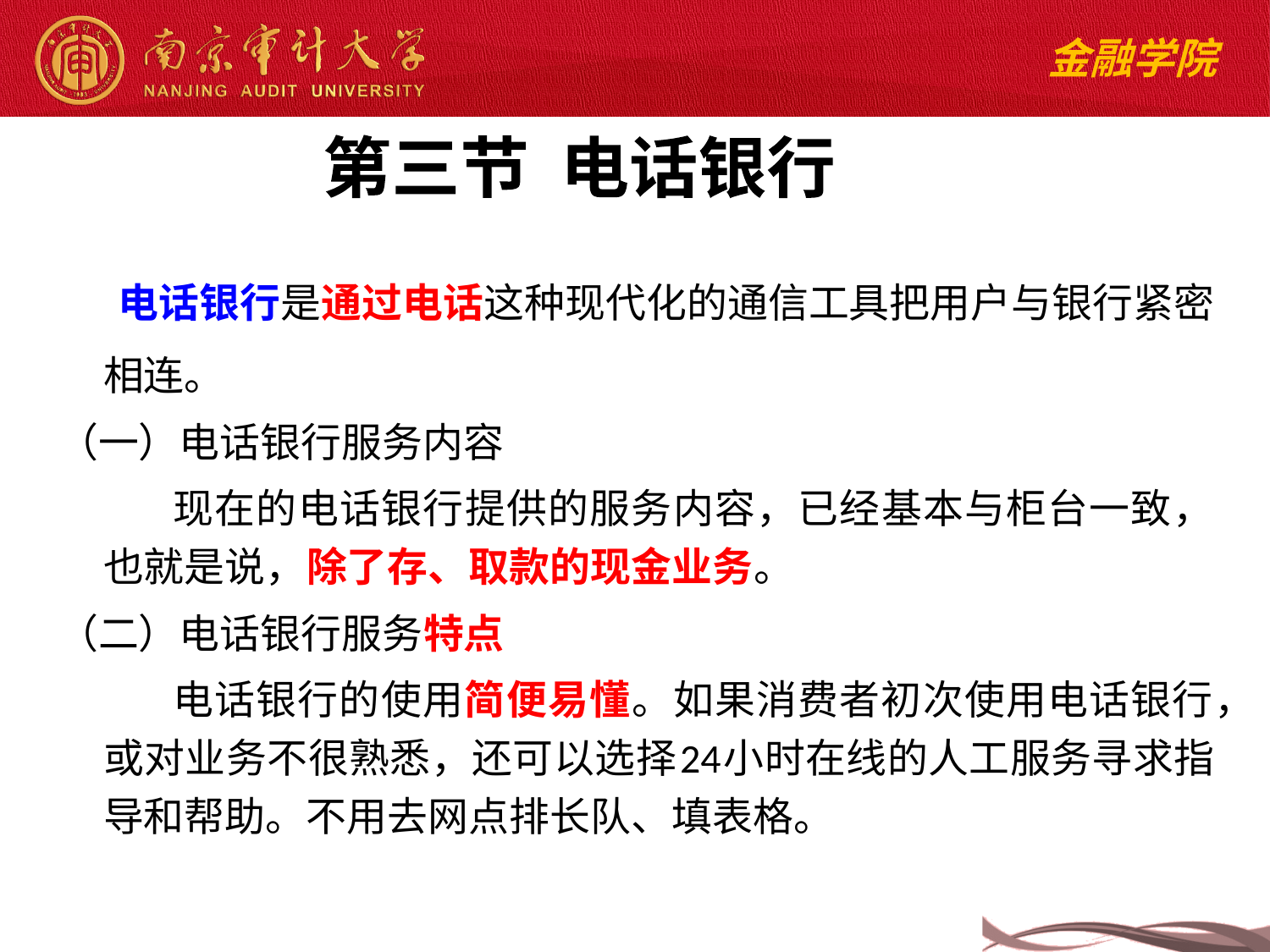

第三节  电话银行

           电话银行是通过电话这种现代化的通信工具把用户与银行紧密相连。
（一）电话银行服务内容
           现在的电话银行提供的服务内容，已经基本与柜台一致，也就是说，除了存、取款的现金业务。
（二）电话银行服务特点
           电话银行的使用简便易懂。如果消费者初次使用电话银行，或对业务不很熟悉，还可以选择24小时在线的人工服务寻求指导和帮助。不用去网点排长队、填表格。